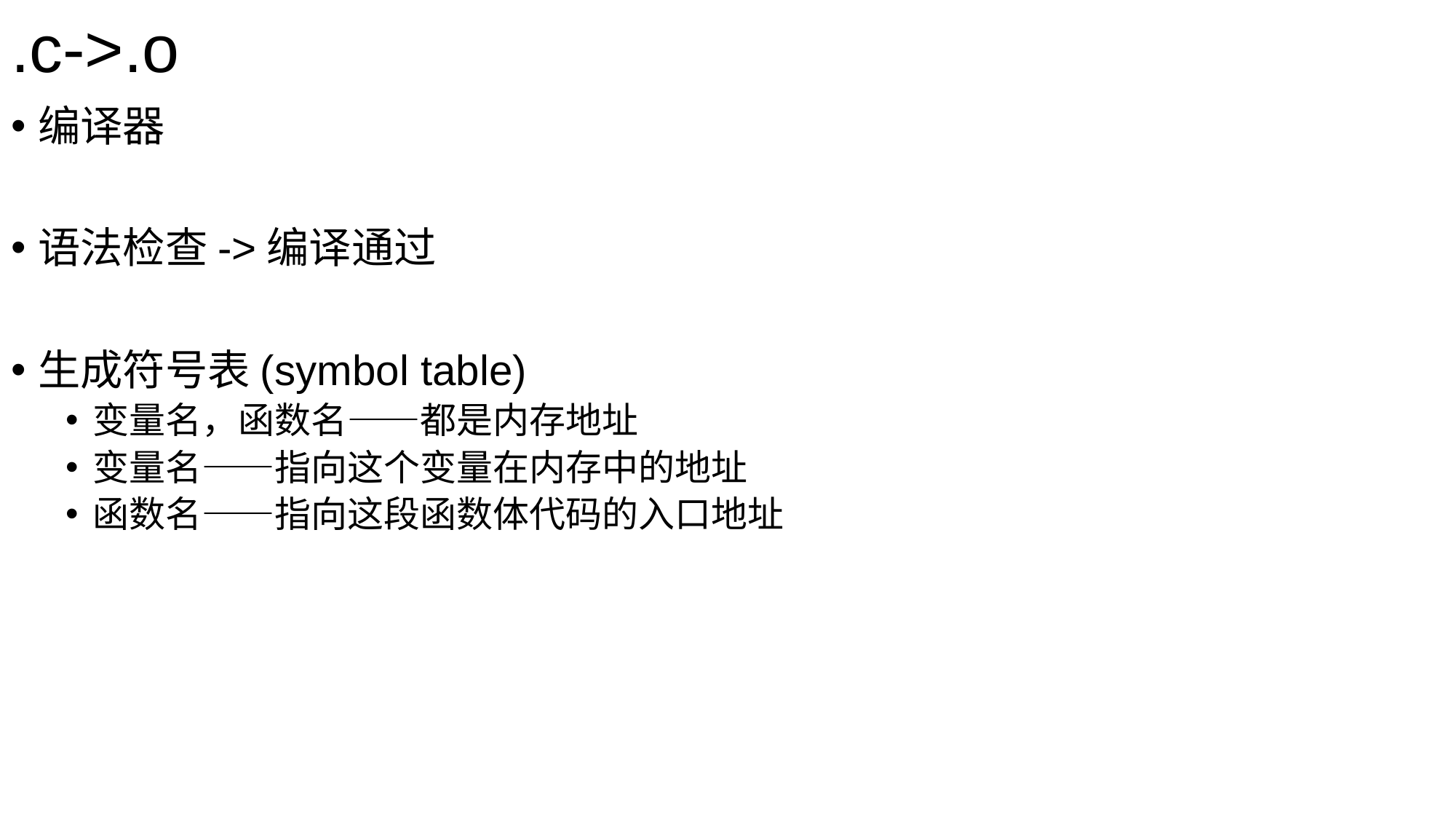

# .c->.o
编译器

语法检查->编译通过

生成符号表(symbol table)
变量名，函数名——都是内存地址
变量名——指向这个变量在内存中的地址
函数名——指向这段函数体代码的入口地址